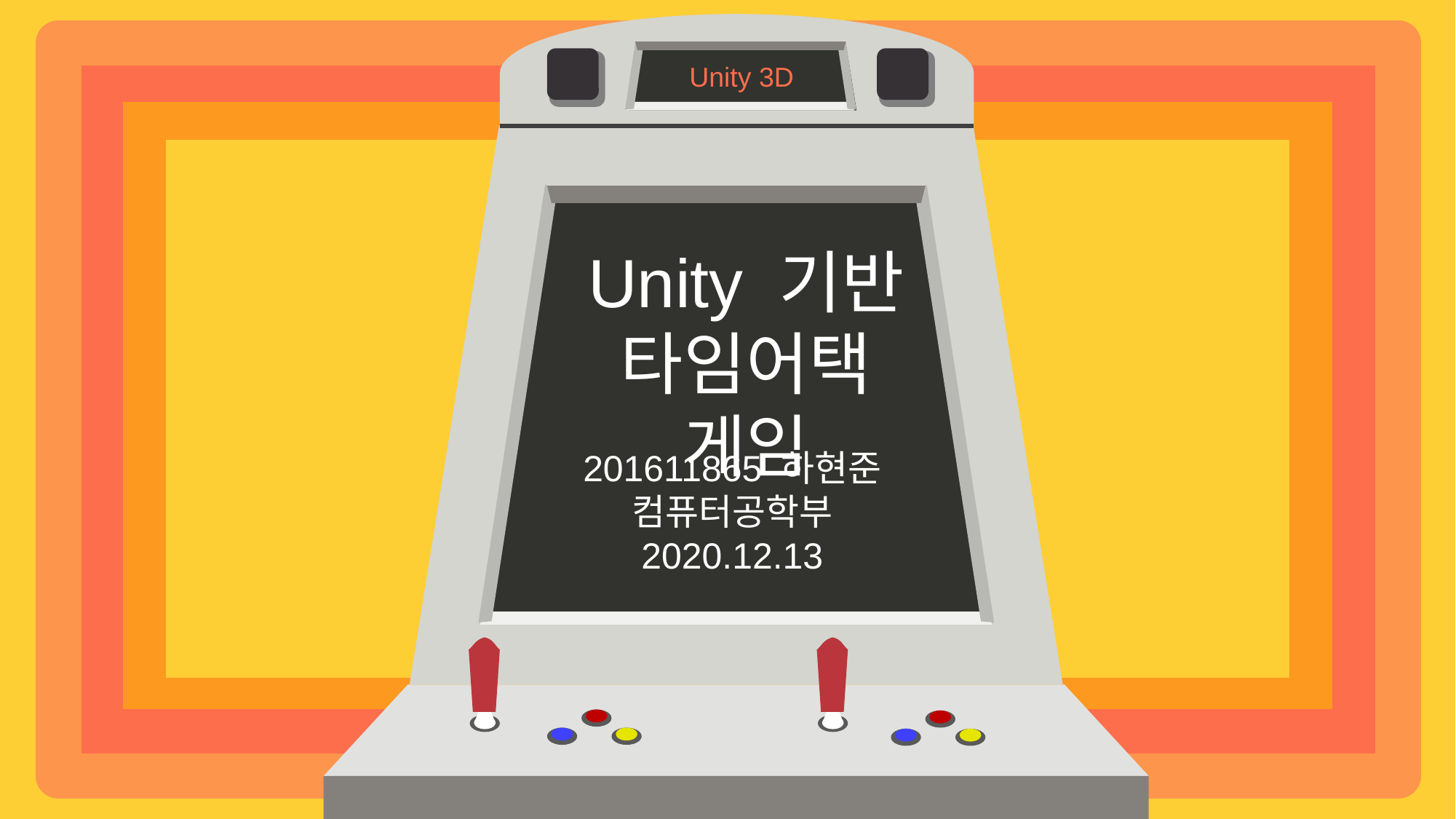

Unity 3D

Unity 기반 타임어택 게임

201611865 하현준
컴퓨터공학부
2020.12.13